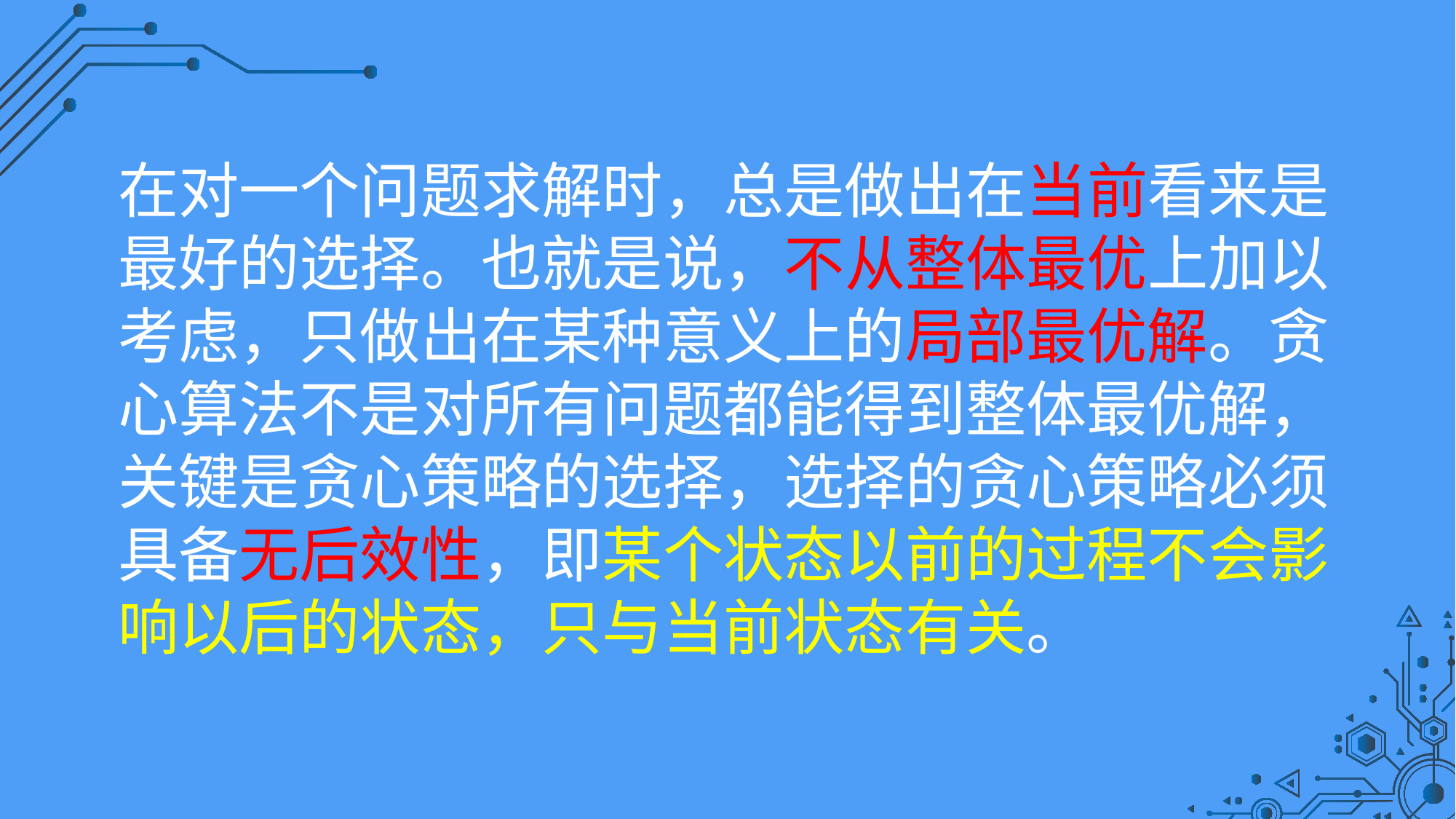

在对一个问题求解时，总是做出在当前看来是最好的选择。也就是说，不从整体最优上加以考虑，只做出在某种意义上的局部最优解。贪心算法不是对所有问题都能得到整体最优解，关键是贪心策略的选择，选择的贪心策略必须具备无后效性，即某个状态以前的过程不会影响以后的状态，只与当前状态有关。